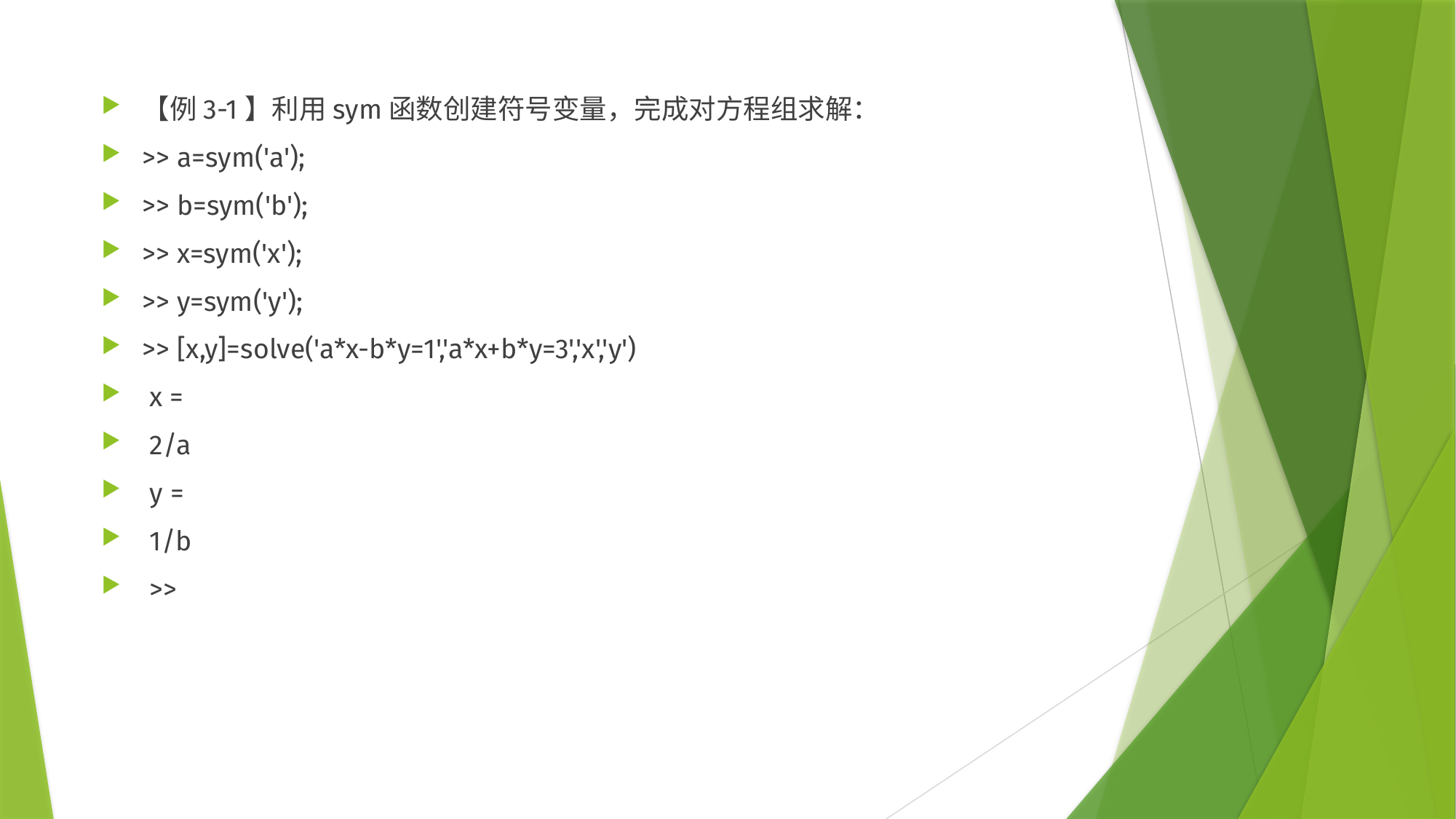

【例3-1】利用sym函数创建符号变量，完成对方程组求解：
>> a=sym('a');
>> b=sym('b');
>> x=sym('x');
>> y=sym('y');
>> [x,y]=solve('a*x-b*y=1','a*x+b*y=3','x','y')
 x =
 2/a
 y =
 1/b
 >>